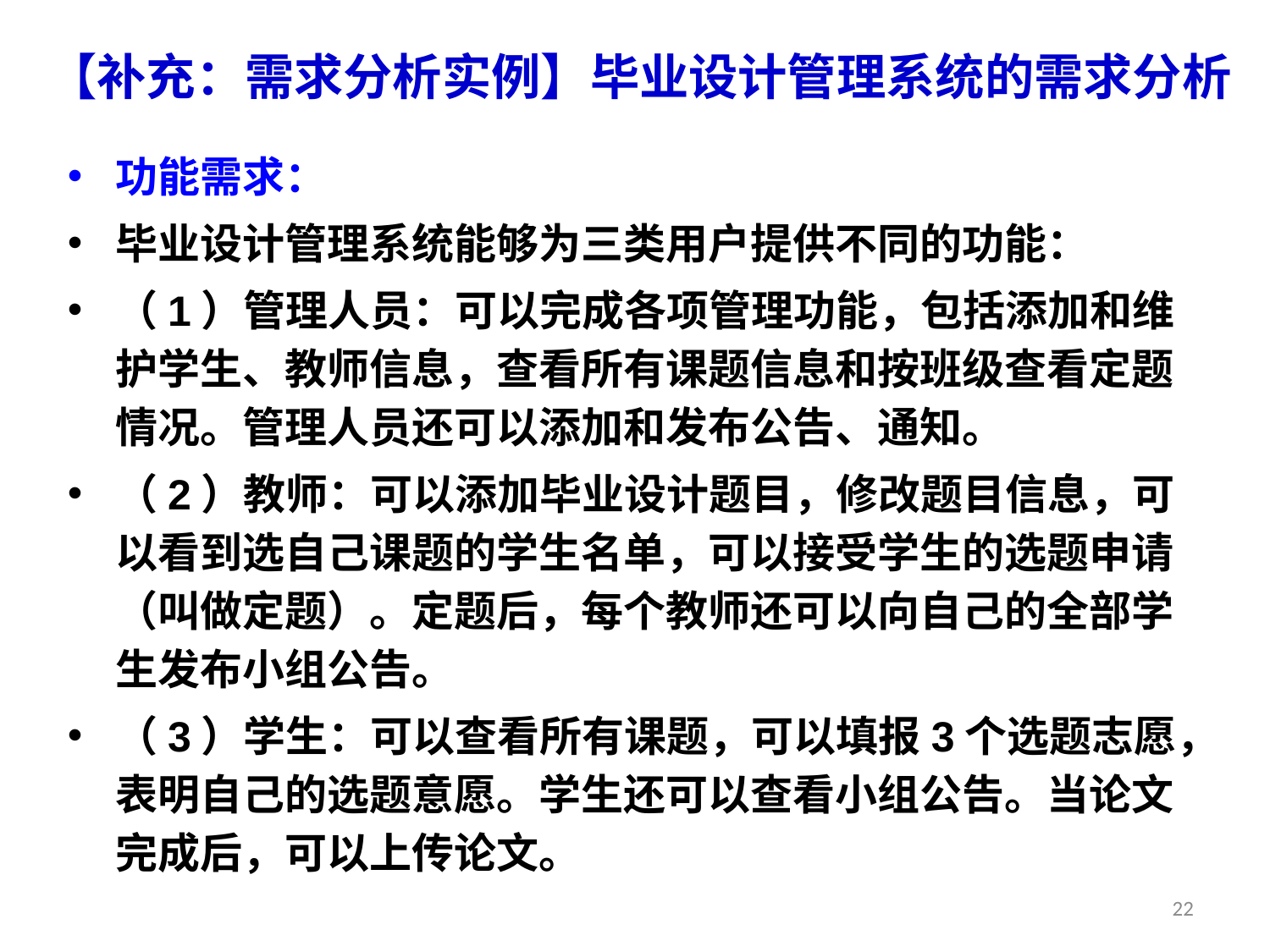

# 【补充：需求分析实例】毕业设计管理系统的需求分析
功能需求：
毕业设计管理系统能够为三类用户提供不同的功能：
（1）管理人员：可以完成各项管理功能，包括添加和维护学生、教师信息，查看所有课题信息和按班级查看定题情况。管理人员还可以添加和发布公告、通知。
（2）教师：可以添加毕业设计题目，修改题目信息，可以看到选自己课题的学生名单，可以接受学生的选题申请（叫做定题）。定题后，每个教师还可以向自己的全部学生发布小组公告。
（3）学生：可以查看所有课题，可以填报3个选题志愿，表明自己的选题意愿。学生还可以查看小组公告。当论文完成后，可以上传论文。
22